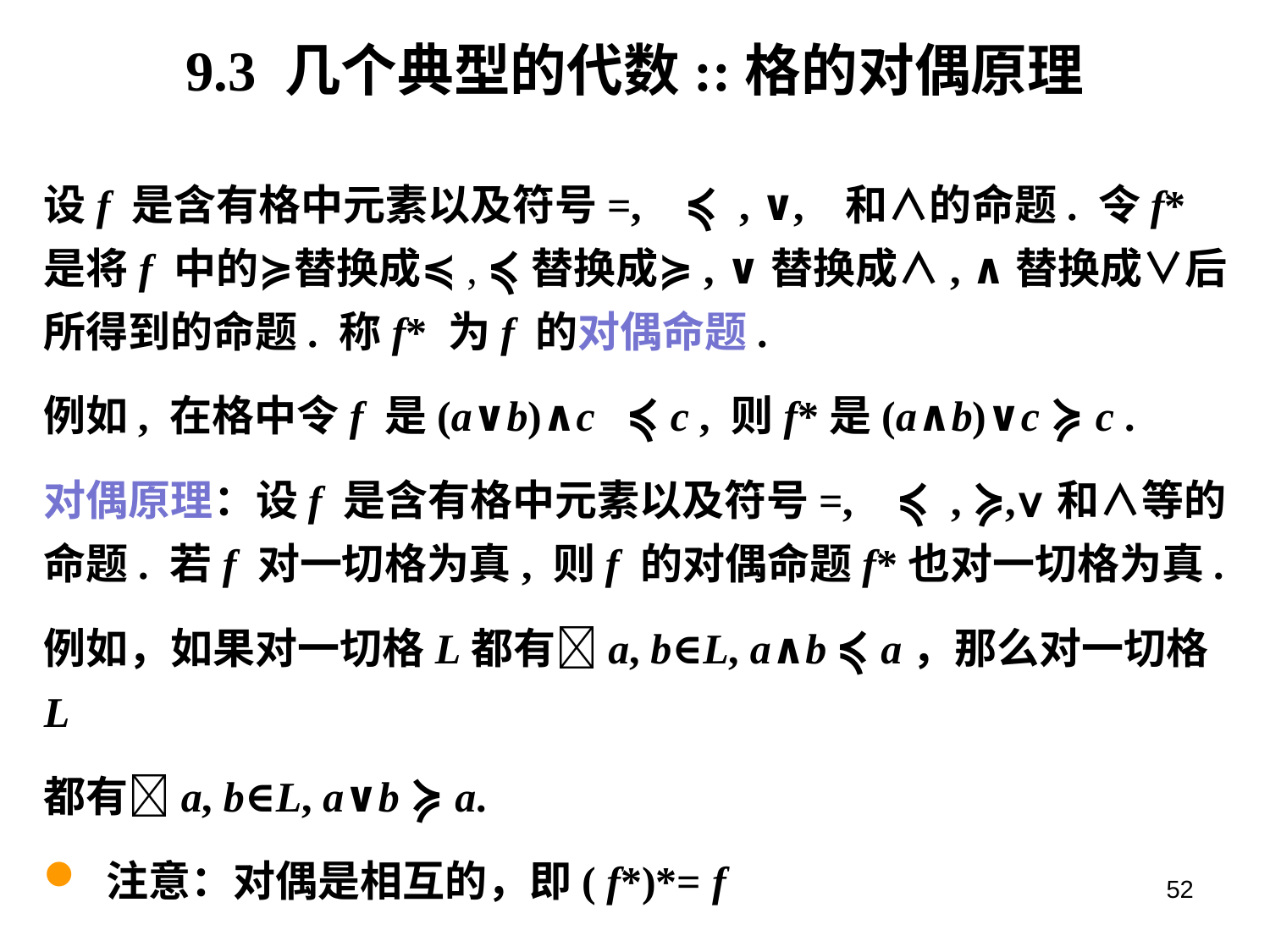

# 9.3 几个典型的代数::格的对偶原理
设f 是含有格中元素以及符号=,   ≼ , ≽,∨和∧的命题. 令f*是将f 中的≽替换成≼, ≼替换成≽, ∨替换成∧, ∧替换成∨后所得到的命题. 称f* 为f 的对偶命题.
例如, 在格中令f 是(a∨b)∧c  ≼ c , 则f*是(a∧b)∨c ≽ c .
对偶原理：设f 是含有格中元素以及符号=,   ≼ , ≽,∨和∧等的命题. 若f 对一切格为真, 则f 的对偶命题f*也对一切格为真.
例如，如果对一切格L都有∀a, b∈L, a∧b ≼ a，那么对一切格L
都有∀a, b∈L, a∨b ≽ a.
 注意：对偶是相互的，即( f*)*= f
52